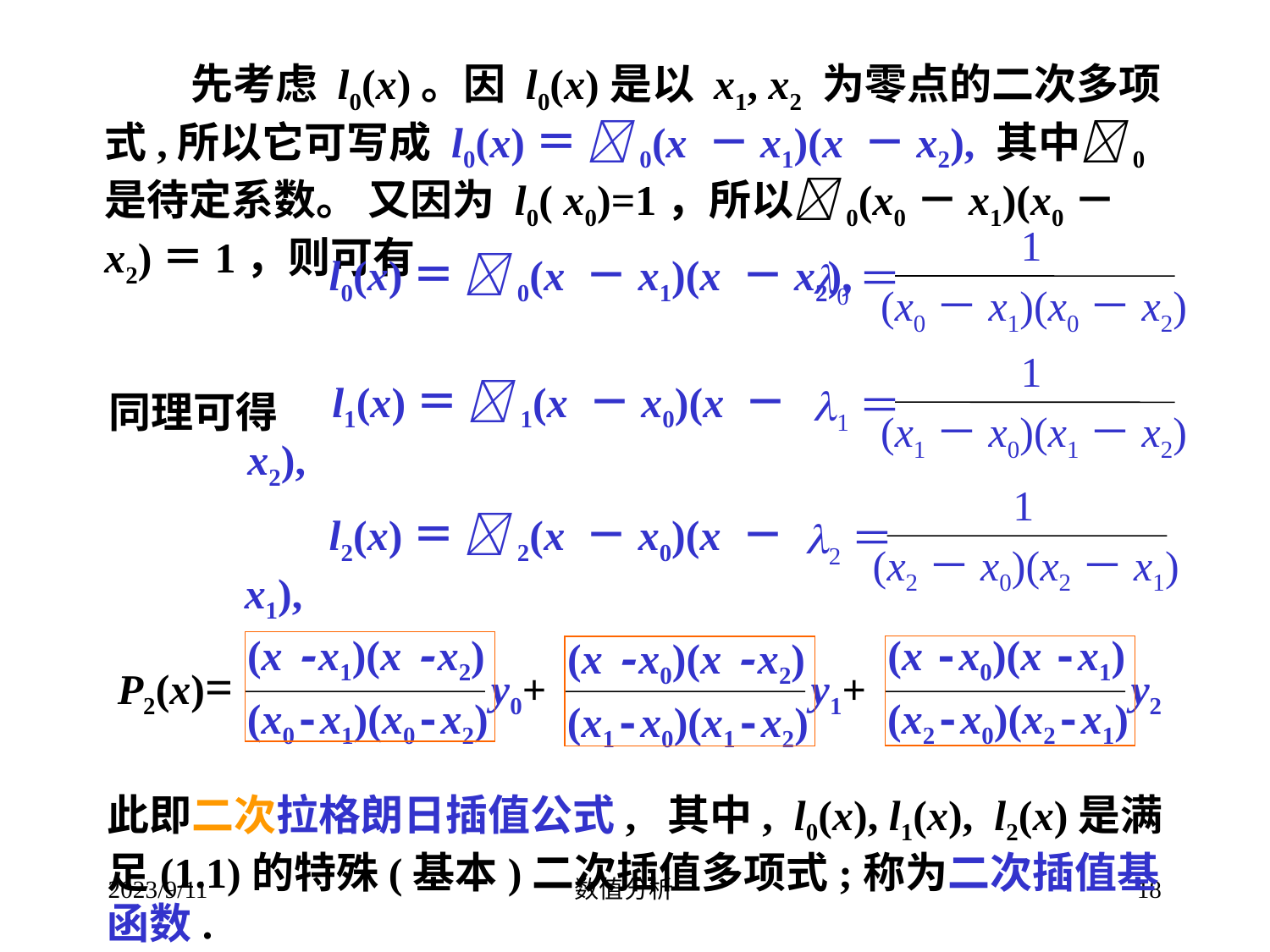

先考虑 l0(x)。因 l0(x)是以 x1, x2 为零点的二次多项式,所以它可写成 l0(x)＝ λ0(x －x1)(x －x2), 其中λ0 是待定系数。 又因为 l0( x0)=1，所以λ0(x0－x1)(x0－x2)＝1，则可有
1
λ0＝
(x0－x1)(x0－x2)

        l0(x)＝ λ0(x －x1)(x －x2),
1
λ1＝
(x1－x0)(x1－x2)

        l1(x)＝ λ1(x －x0)(x －x2),
同理可得
1
λ2＝
(x2－x0)(x2－x1)

        l2(x)＝ λ2(x －x0)(x －x1),
(x -x1)(x -x2)
(x -x0)(x -x1)
(x -x0)(x -x2)
P2(x)=                     y0+                         y1+                         y2
(x0-x1)(x0-x2)
(x2-x0)(x2-x1)
(x1-x0)(x1-x2)

此即二次拉格朗日插值公式,  其中,  l0(x), l1(x),  l2(x)是满足(1.1)的特殊(基本)二次插值多项式;称为二次插值基函数.
2023/9/11
数值分析
18